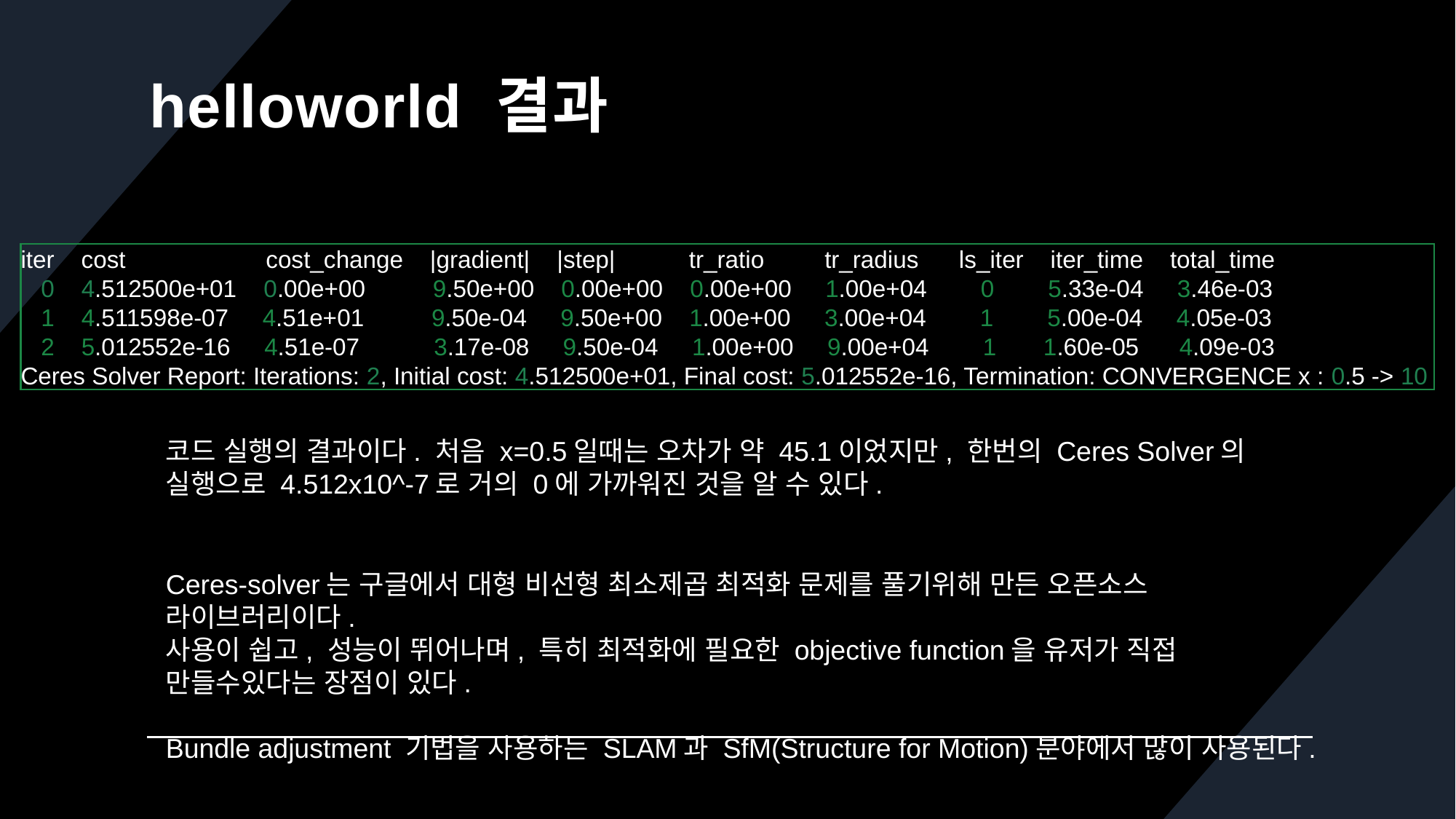

# helloworld 결과
iter    cost 	    cost_change    |gradient|    |step| 	  tr_ratio         tr_radius      ls_iter    iter_time    total_time
   0    4.512500e+01    0.00e+00          9.50e+00    0.00e+00    0.00e+00     1.00e+04        0        5.33e-04     3.46e-03
   1    4.511598e-07     4.51e+01          9.50e-04     9.50e+00    1.00e+00     3.00e+04        1        5.00e-04     4.05e-03
   2    5.012552e-16     4.51e-07           3.17e-08     9.50e-04     1.00e+00     9.00e+04        1       1.60e-05      4.09e-03
Ceres Solver Report: Iterations: 2, Initial cost: 4.512500e+01, Final cost: 5.012552e-16, Termination: CONVERGENCE x : 0.5 -> 10
코드 실행의 결과이다. 처음 x=0.5일때는 오차가 약 45.1이었지만, 한번의 Ceres Solver의 실행으로 4.512x10^-7로 거의 0에 가까워진 것을 알 수 있다.
Ceres-solver는 구글에서 대형 비선형 최소제곱 최적화 문제를 풀기위해 만든 오픈소스 라이브러리이다.
사용이 쉽고, 성능이 뛰어나며, 특히 최적화에 필요한 objective function을 유저가 직접 만들수있다는 장점이 있다.

Bundle adjustment 기법을 사용하는 SLAM과 SfM(Structure for Motion)분야에서 많이 사용된다.